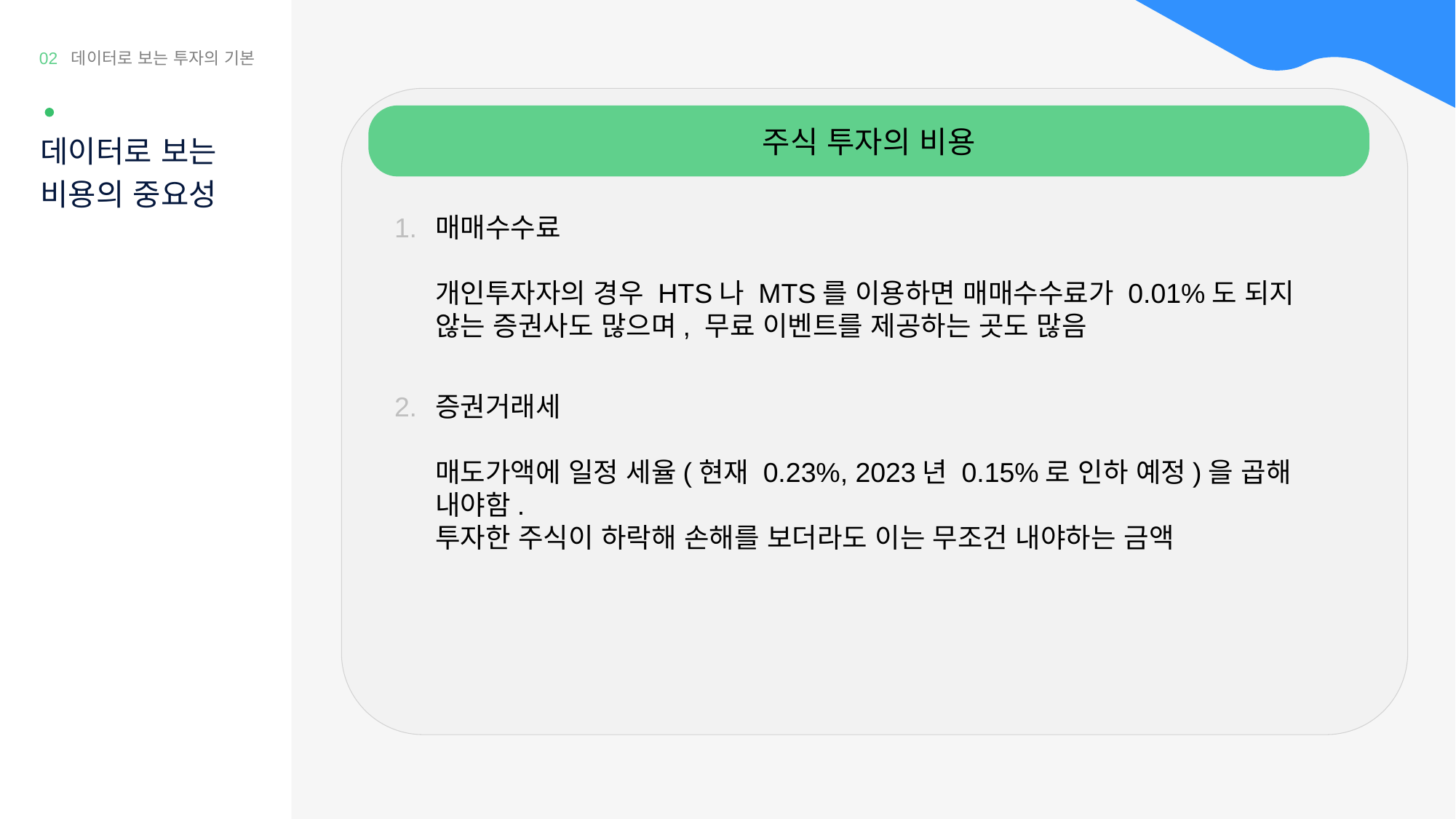

02  데이터로 보는 투자의 기본

주식 투자의 비용

데이터로 보는
비용의 중요성
매매수수료
개인투자자의 경우 HTS나 MTS를 이용하면 매매수수료가 0.01%도 되지 않는 증권사도 많으며, 무료 이벤트를 제공하는 곳도 많음

증권거래세
매도가액에 일정 세율(현재 0.23%, 2023년 0.15%로 인하 예정)을 곱해 내야함.
투자한 주식이 하락해 손해를 보더라도 이는 무조건 내야하는 금액